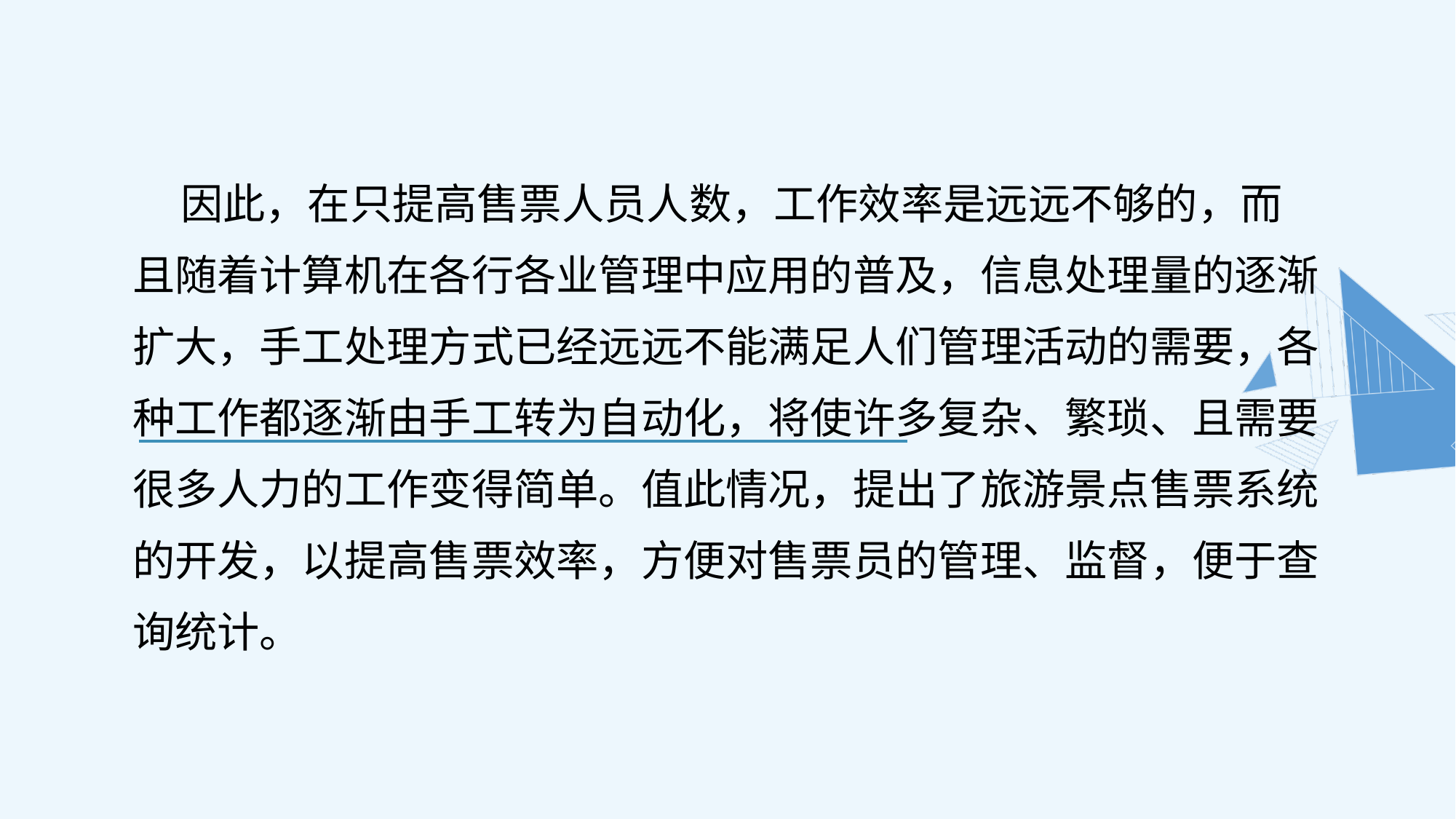

因此，在只提高售票人员人数，工作效率是远远不够的，而且随着计算机在各行各业管理中应用的普及，信息处理量的逐渐扩大，手工处理方式已经远远不能满足人们管理活动的需要，各种工作都逐渐由手工转为自动化，将使许多复杂、繁琐、且需要很多人力的工作变得简单。值此情况，提出了旅游景点售票系统的开发，以提高售票效率，方便对售票员的管理、监督，便于查询统计。